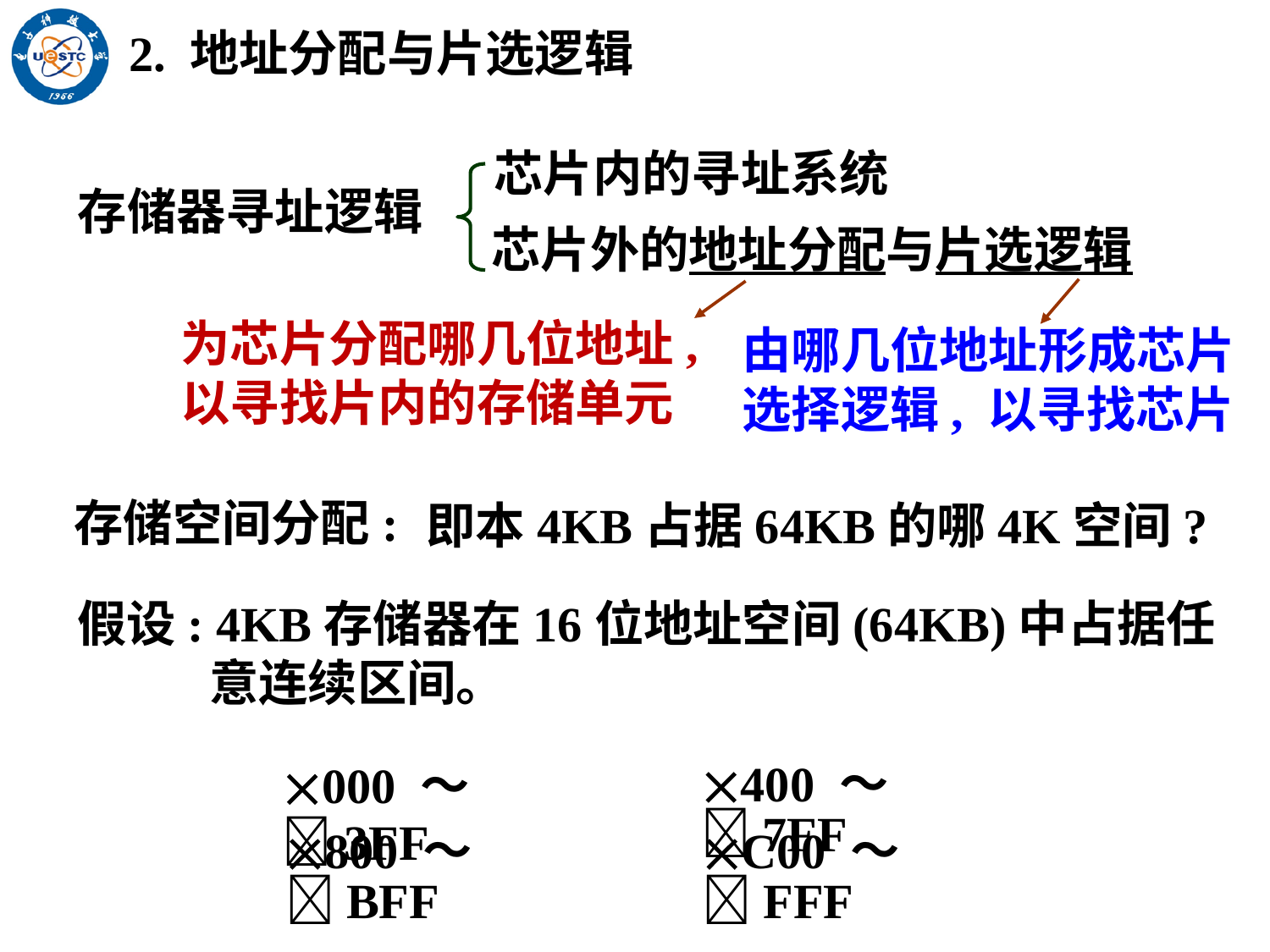

2. 地址分配与片选逻辑
芯片内的寻址系统

存储器寻址逻辑
芯片外的地址分配与片选逻辑

为芯片分配哪几位地址, 以寻找片内的存储单元
由哪几位地址形成芯片选择逻辑, 以寻找芯片
存储空间分配:
即本4KB占据64KB的哪4K空间?
假设: 4KB存储器在16位地址空间(64KB)中占据任意连续区间。
×000 ～ ×3FF
×400 ～ ×7FF
×800 ～ ×BFF
×C00 ～ ×FFF